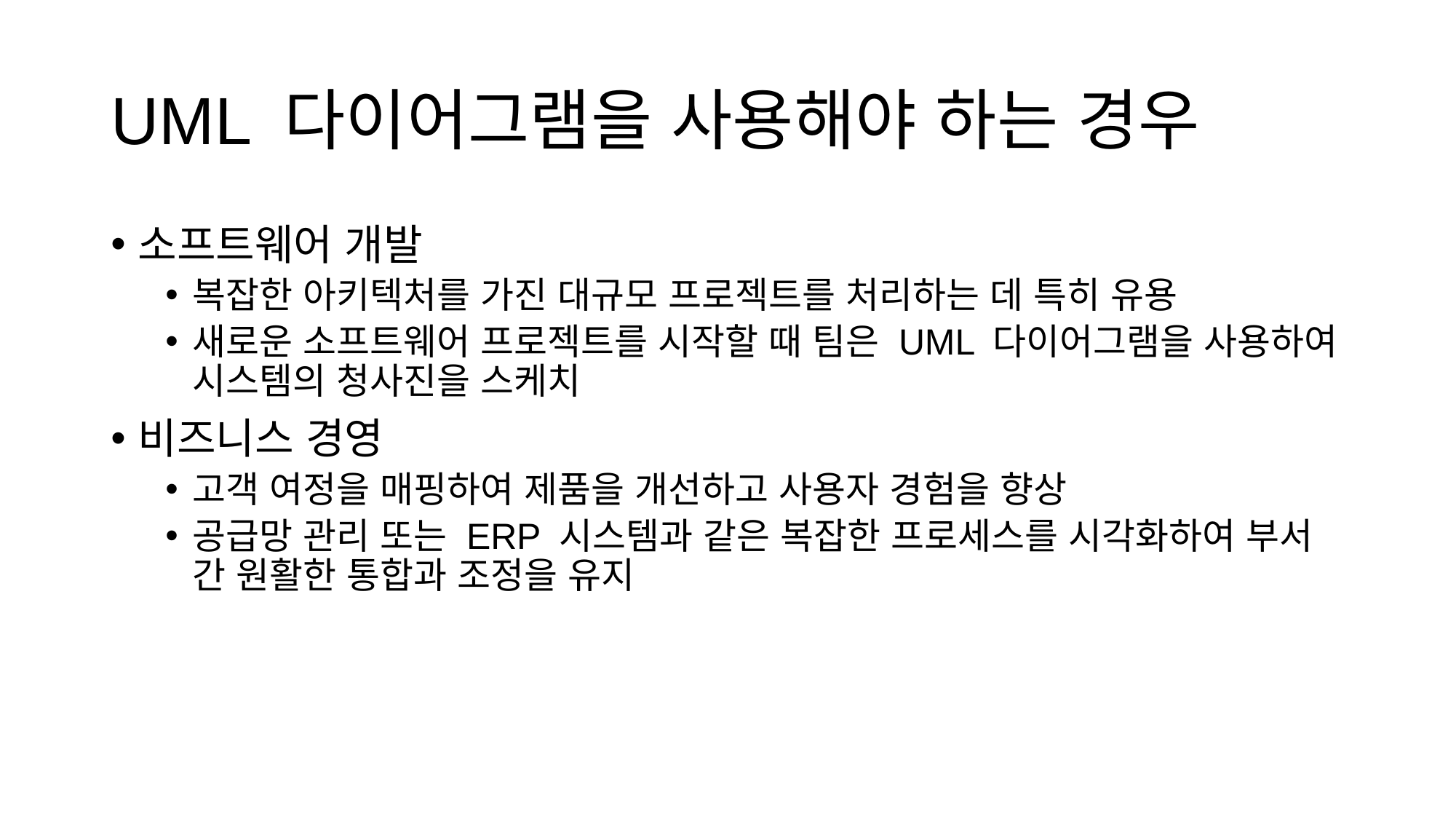

# UML 다이어그램을 사용해야 하는 경우
소프트웨어 개발
복잡한 아키텍처를 가진 대규모 프로젝트를 처리하는 데 특히 유용
새로운 소프트웨어 프로젝트를 시작할 때 팀은 UML 다이어그램을 사용하여 시스템의 청사진을 스케치
비즈니스 경영
고객 여정을 매핑하여 제품을 개선하고 사용자 경험을 향상
공급망 관리 또는 ERP 시스템과 같은 복잡한 프로세스를 시각화하여 부서 간 원활한 통합과 조정을 유지